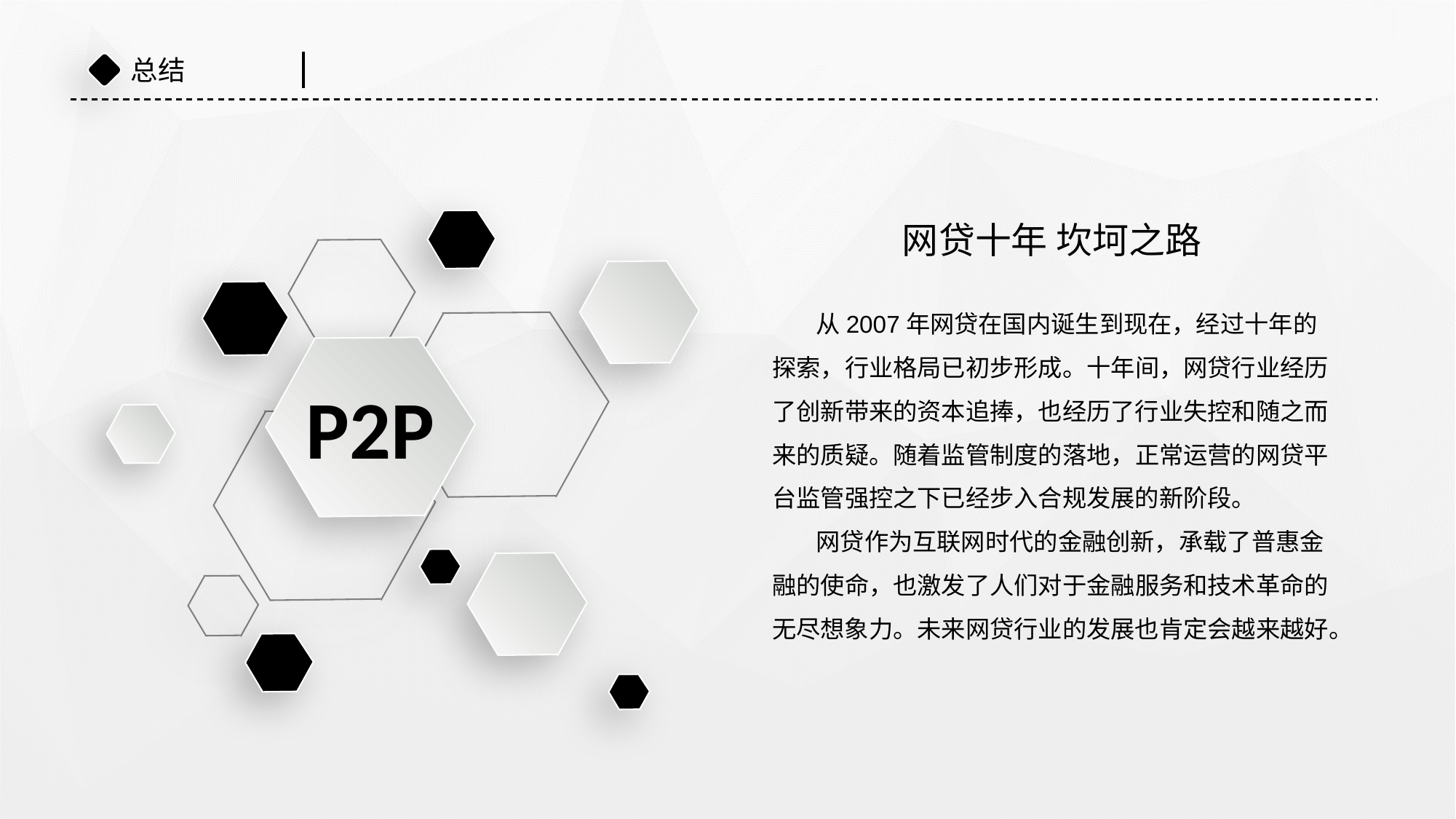

总结

网贷十年 坎坷之路

       从2007年网贷在国内诞生到现在，经过十年的探索，行业格局已初步形成。十年间，网贷行业经历了创新带来的资本追捧，也经历了行业失控和随之而来的质疑。随着监管制度的落地，正常运营的网贷平台监管强控之下已经步入合规发展的新阶段。
       网贷作为互联网时代的金融创新，承载了普惠金融的使命，也激发了人们对于金融服务和技术革命的无尽想象力。未来网贷行业的发展也肯定会越来越好。

P2P